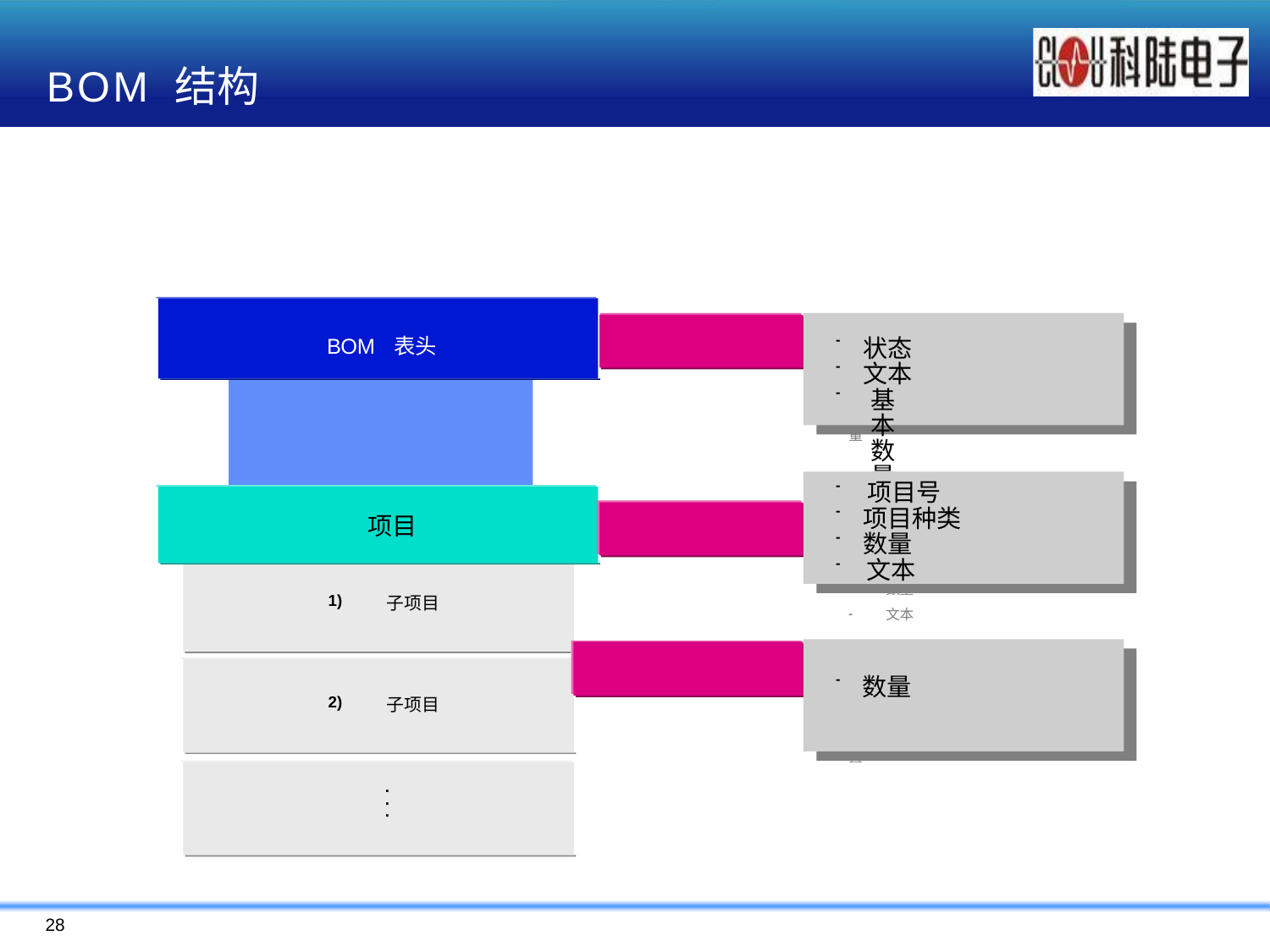

# BOM 结构

BOM 表头

-
-
-

状态 文本
基本数量
-	状态
-	文本
-	基本数量

-
-
-
-

项目号 项目种类 数量
文本

-	项目号
-	项目种类
-	数量
-	文本

项目

1)
子项目

-
数量
-	数量
-	位置
2)
子项目

.
.
.

28